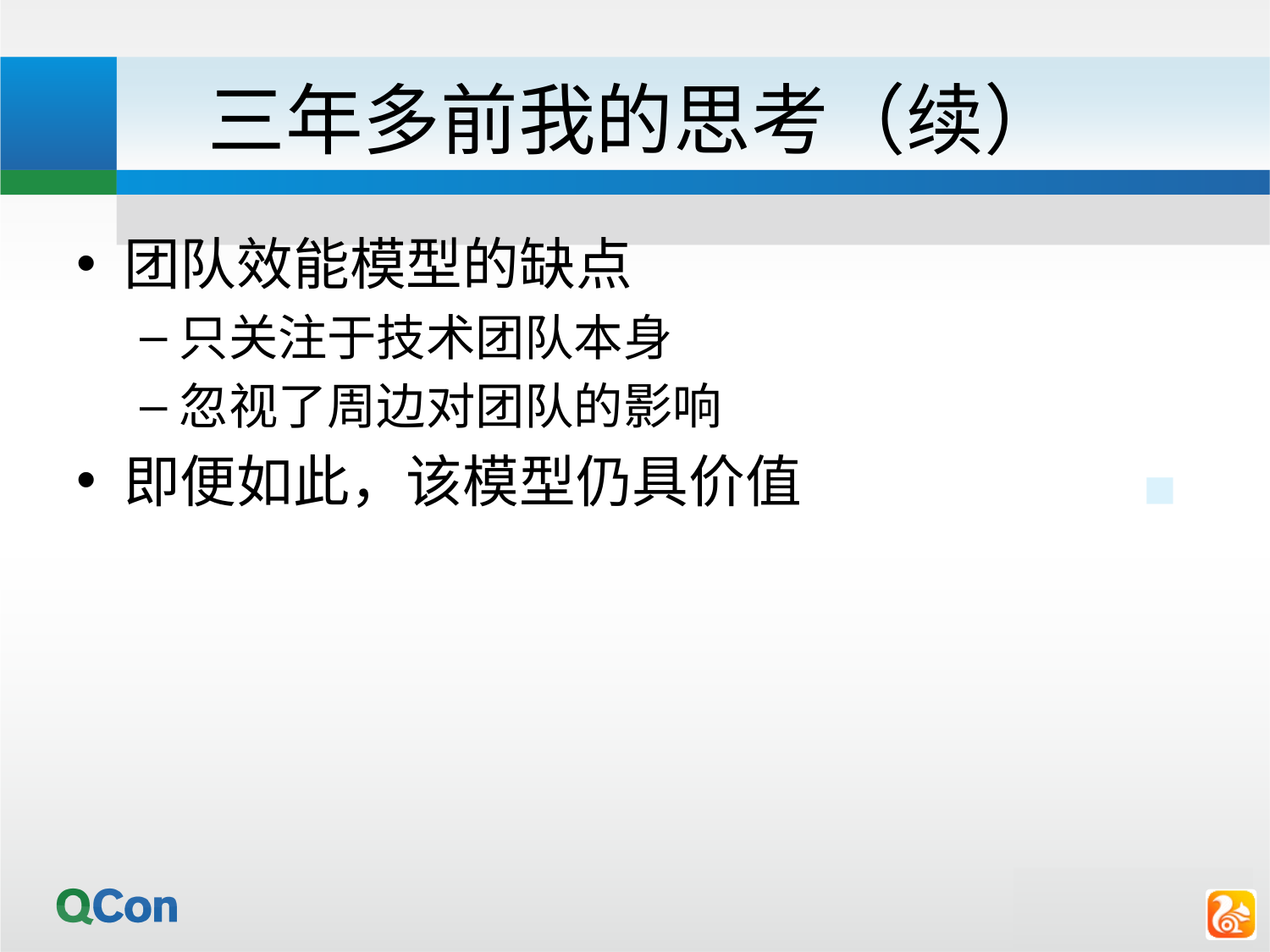

# 三年多前我的思考（续）
团队效能模型的缺点
只关注于技术团队本身
忽视了周边对团队的影响
即便如此，该模型仍具价值